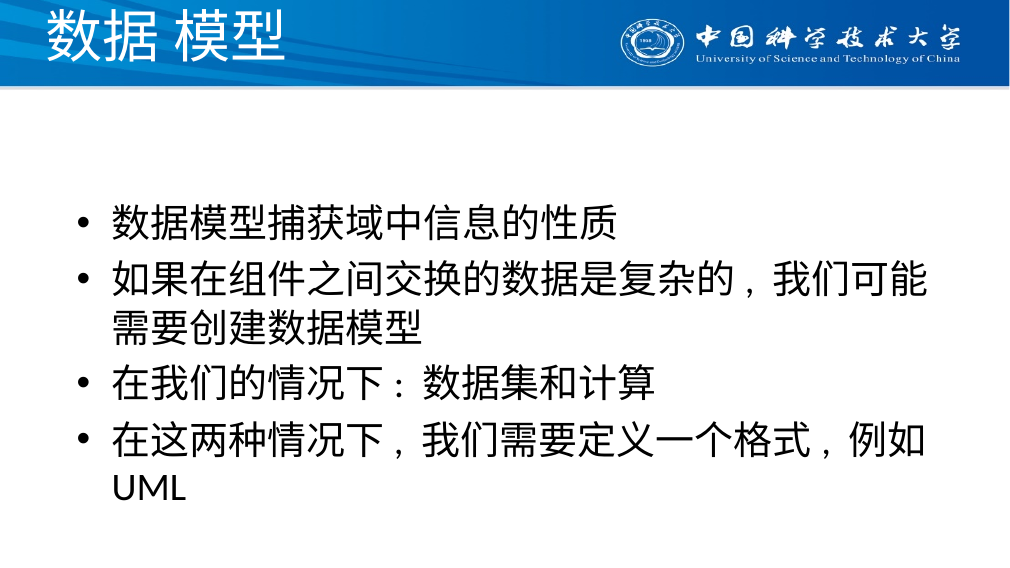

# 数据 模型
数据模型捕获域中信息的性质
如果在组件之间交换的数据是复杂的, 我们可能需要创建数据模型
在我们的情况下: 数据集和计算
在这两种情况下, 我们需要定义一个格式, 例如 UML